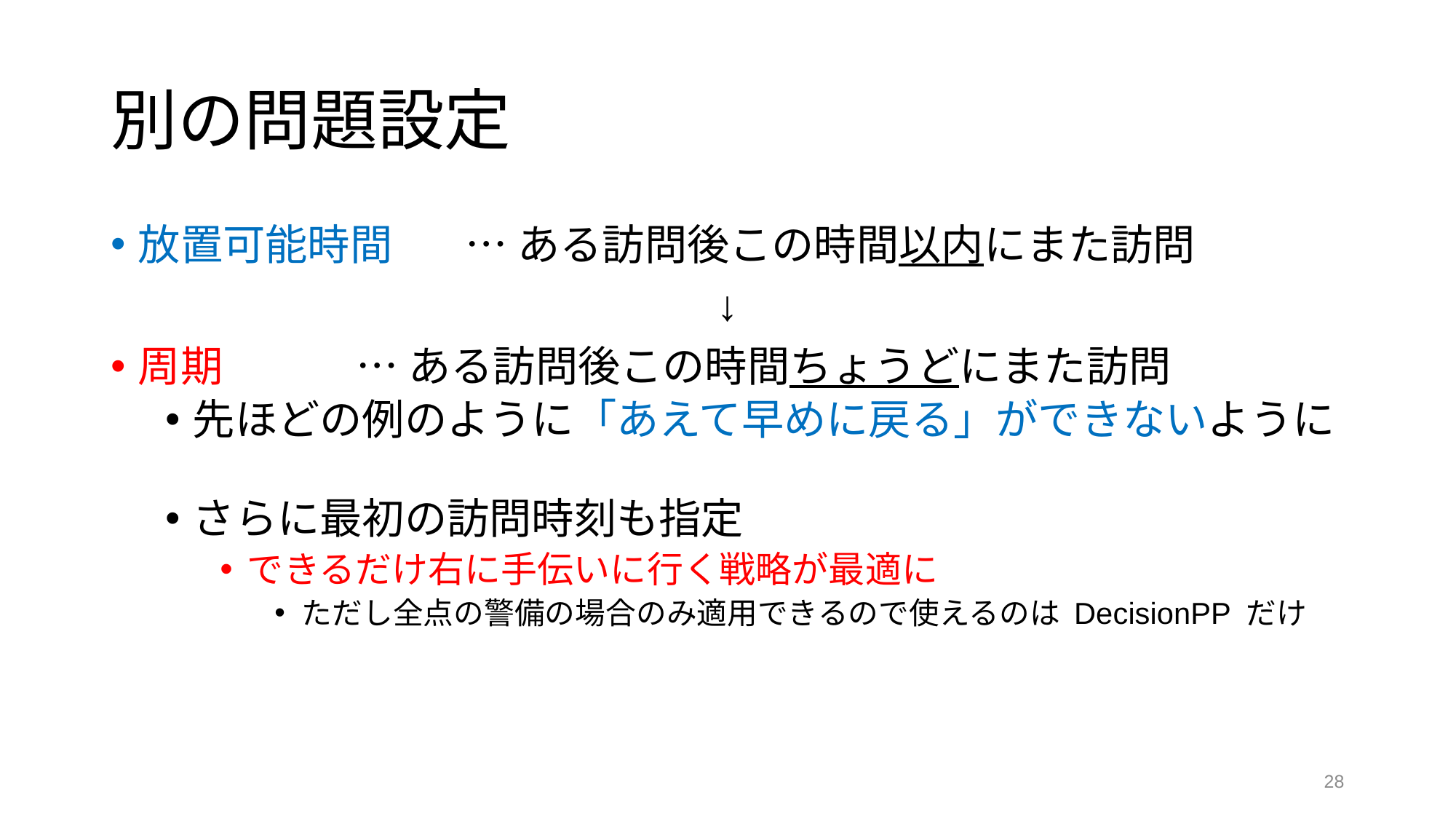

# 別の問題設定
放置可能時間	… ある訪問後この時間以内にまた訪問
↓
周期		… ある訪問後この時間ちょうどにまた訪問
先ほどの例のように「あえて早めに戻る」ができないように
さらに最初の訪問時刻も指定
できるだけ右に手伝いに行く戦略が最適に
ただし全点の警備の場合のみ適用できるので使えるのは DecisionPP だけ
28